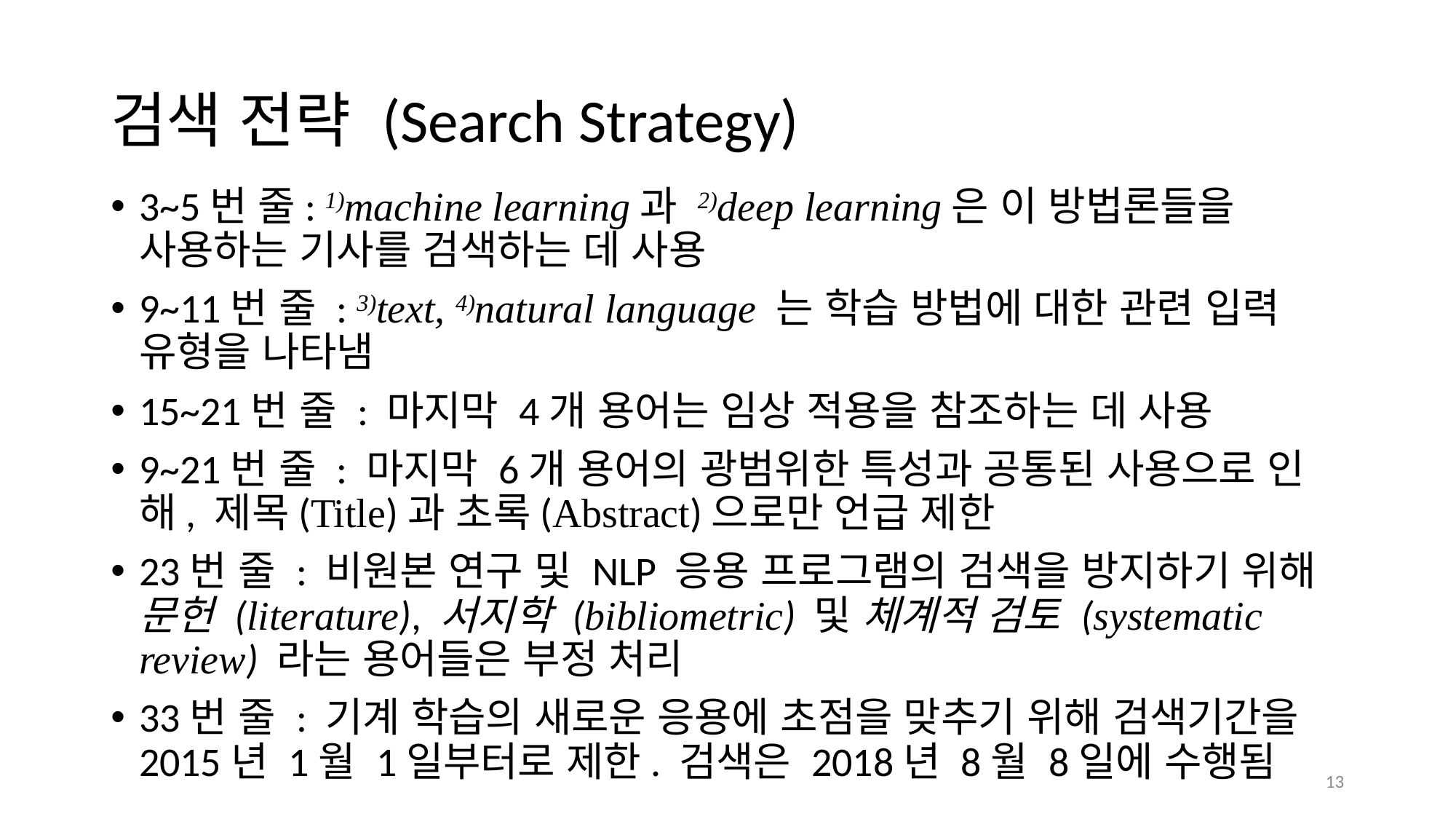

# 검색 전략 (Search Strategy)
3~5번 줄: 1)machine learning과 2)deep learning은 이 방법론들을 사용하는 기사를 검색하는 데 사용
9~11번 줄 : 3)text, 4)natural language 는 학습 방법에 대한 관련 입력 유형을 나타냄
15~21번 줄 : 마지막 4개 용어는 임상 적용을 참조하는 데 사용
9~21번 줄 : 마지막 6개 용어의 광범위한 특성과 공통된 사용으로 인해, 제목(Title)과 초록(Abstract)으로만 언급 제한
23번 줄 : 비원본 연구 및 NLP 응용 프로그램의 검색을 방지하기 위해 
문헌 (literature), 서지학 (bibliometric) 및 체계적 검토 (systematic review) 라는 용어들은 부정 처리
33번 줄 : 기계 학습의 새로운 응용에 초점을 맞추기 위해 검색기간을 2015년 1월 1일부터로 제한. 검색은 2018년 8월 8일에 수행됨
13